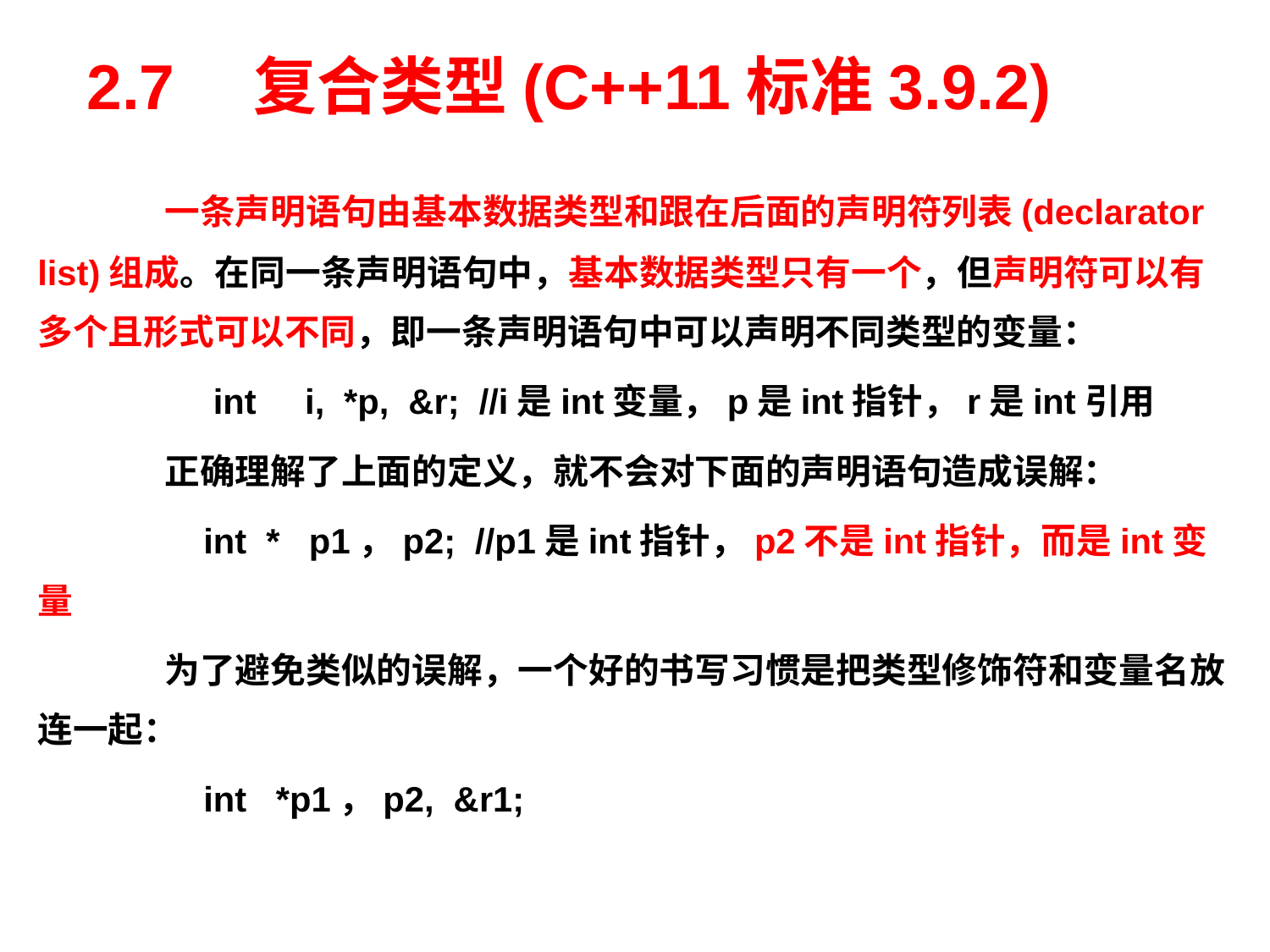

# 2.7　复合类型(C++11标准3.9.2)
	一条声明语句由基本数据类型和跟在后面的声明符列表(declarator list)组成。在同一条声明语句中，基本数据类型只有一个，但声明符可以有多个且形式可以不同，即一条声明语句中可以声明不同类型的变量：
	     int     i,  *p,  &r;  //i是int变量，p是int指针，r是int引用
	正确理解了上面的定义，就不会对下面的声明语句造成误解：
	    int  *   p1，p2;  //p1是int指针，p2不是int指针，而是int变量
	为了避免类似的误解，一个好的书写习惯是把类型修饰符和变量名放连一起：
	    int   *p1，p2,  &r1;